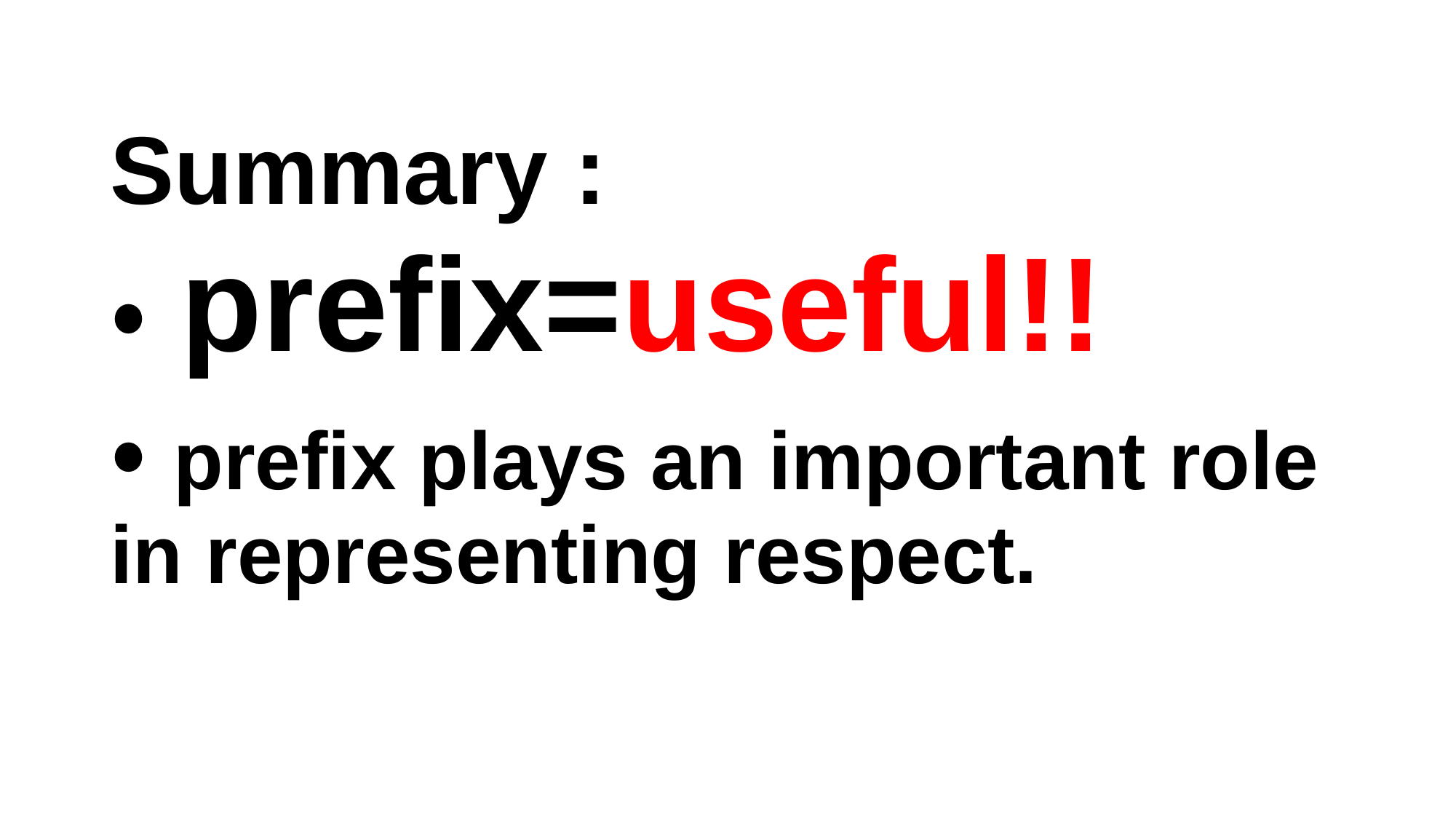

# Summary :
・ prefix=useful!!
・prefix plays an important role in representing respect.